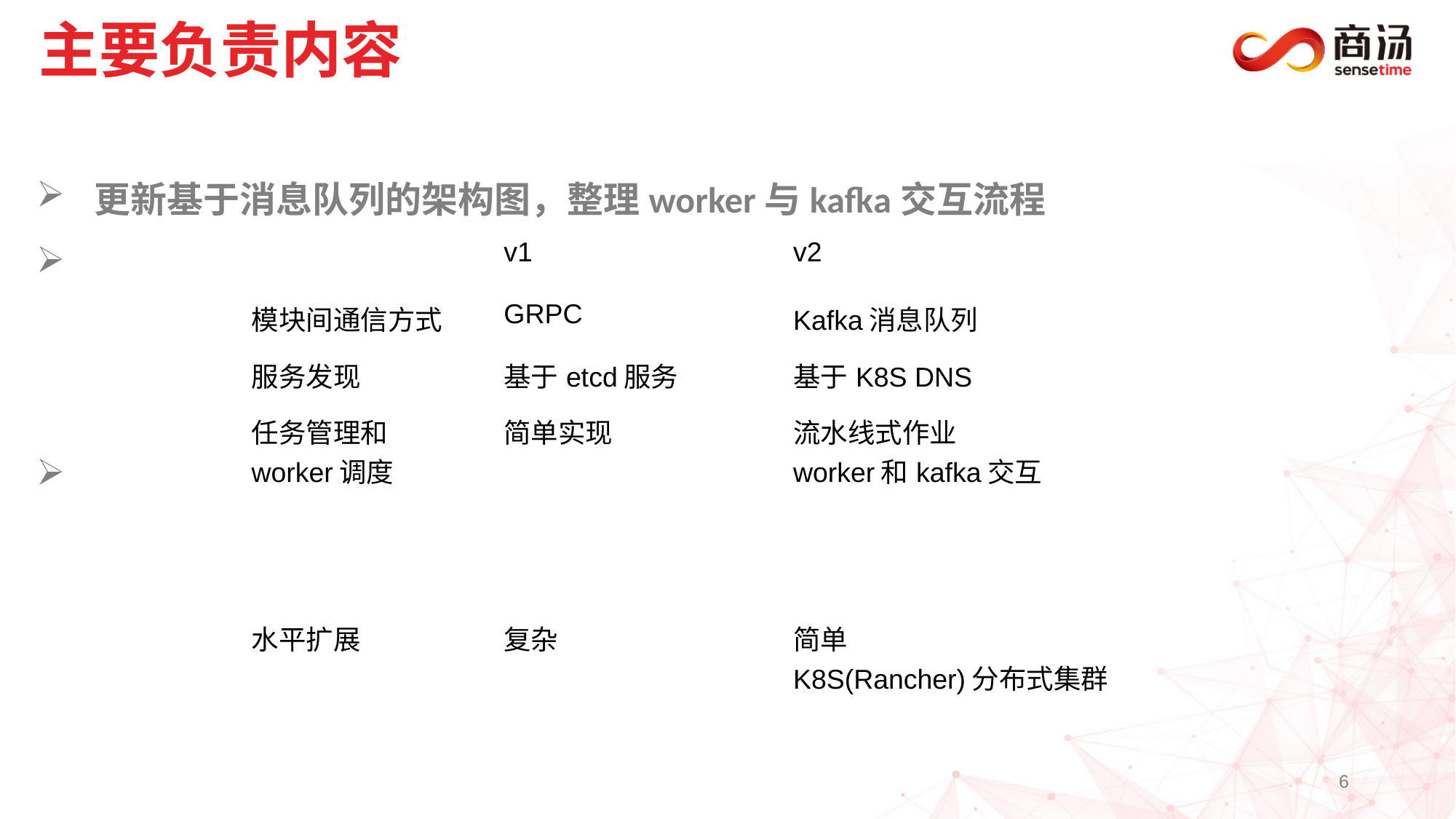

主要负责内容
  更新基于消息队列的架构图，整理worker与kafka交互流程

|  | v1 | v2 |
| --- | --- | --- |
| 模块间通信方式 | GRPC | Kafka消息队列 |
| 服务发现 | 基于etcd服务 | 基于K8S DNS |
| 任务管理和 worker调度 | 简单实现 | 流水线式作业 worker和kafka交互 |
| 水平扩展 | 复杂 | 简单 K8S(Rancher)分布式集群 |
6